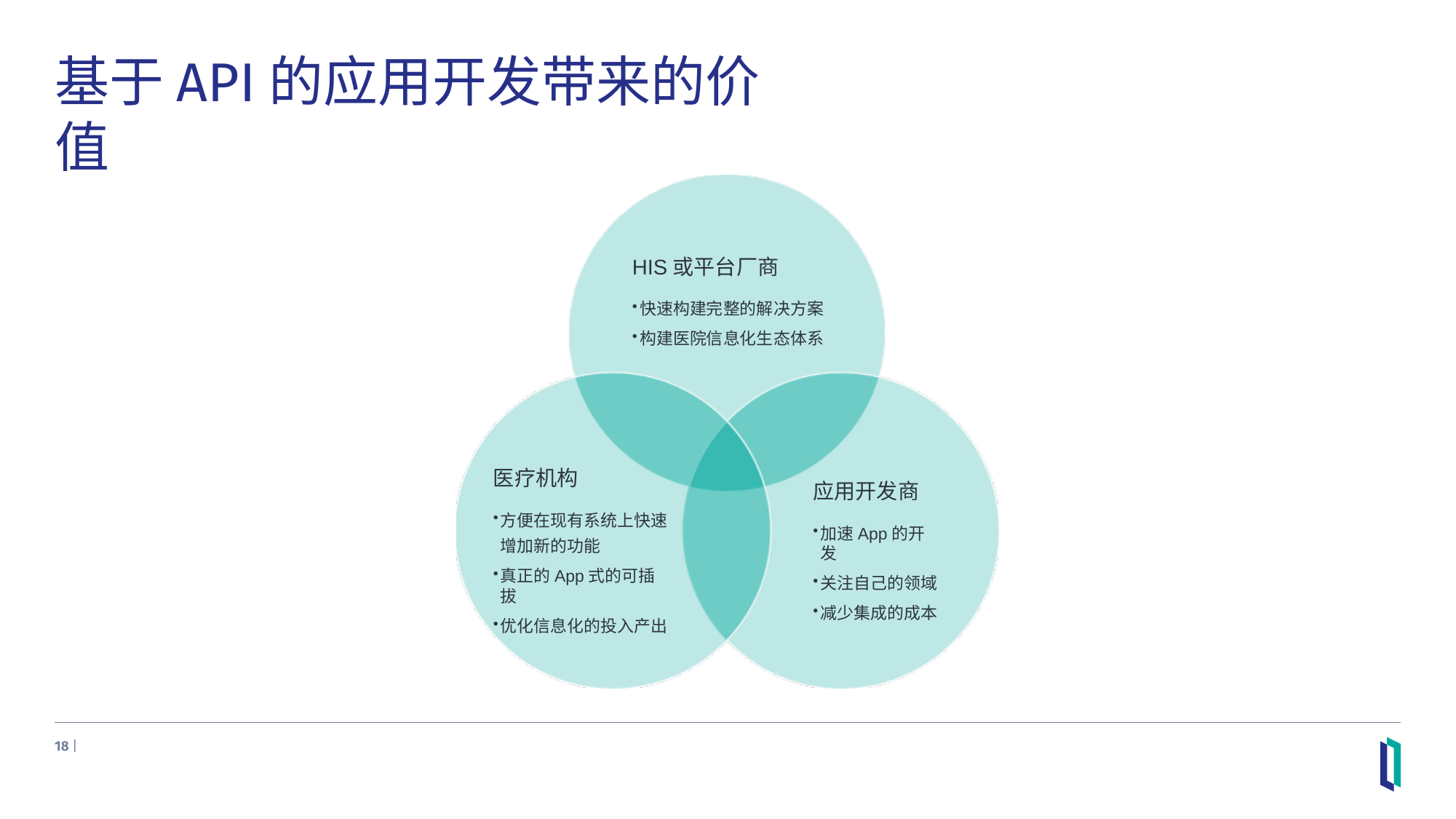

# 基于API的应用开发带来的价值

HIS或平台厂商
快速构建完整的解决方案
构建医院信息化生态体系
医疗机构
方便在现有系统上快速 增加新的功能
真正的App式的可插拔
优化信息化的投入产出
应用开发商
加速App的开发
关注自己的领域
减少集成的成本

18 |